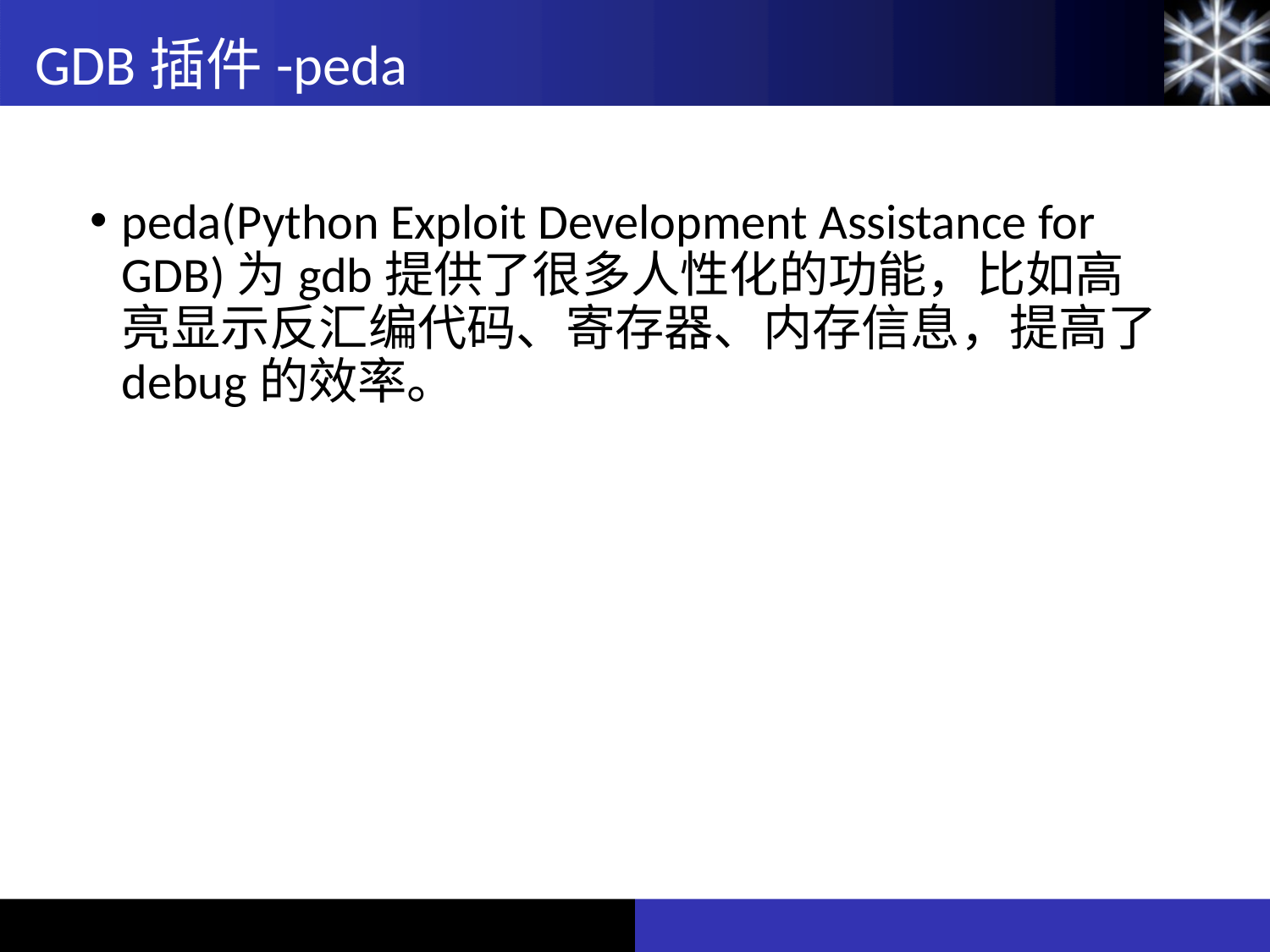

GDB插件-peda
peda(Python Exploit Development Assistance for GDB)为gdb提供了很多人性化的功能，比如高亮显示反汇编代码、寄存器、内存信息，提高了debug的效率。